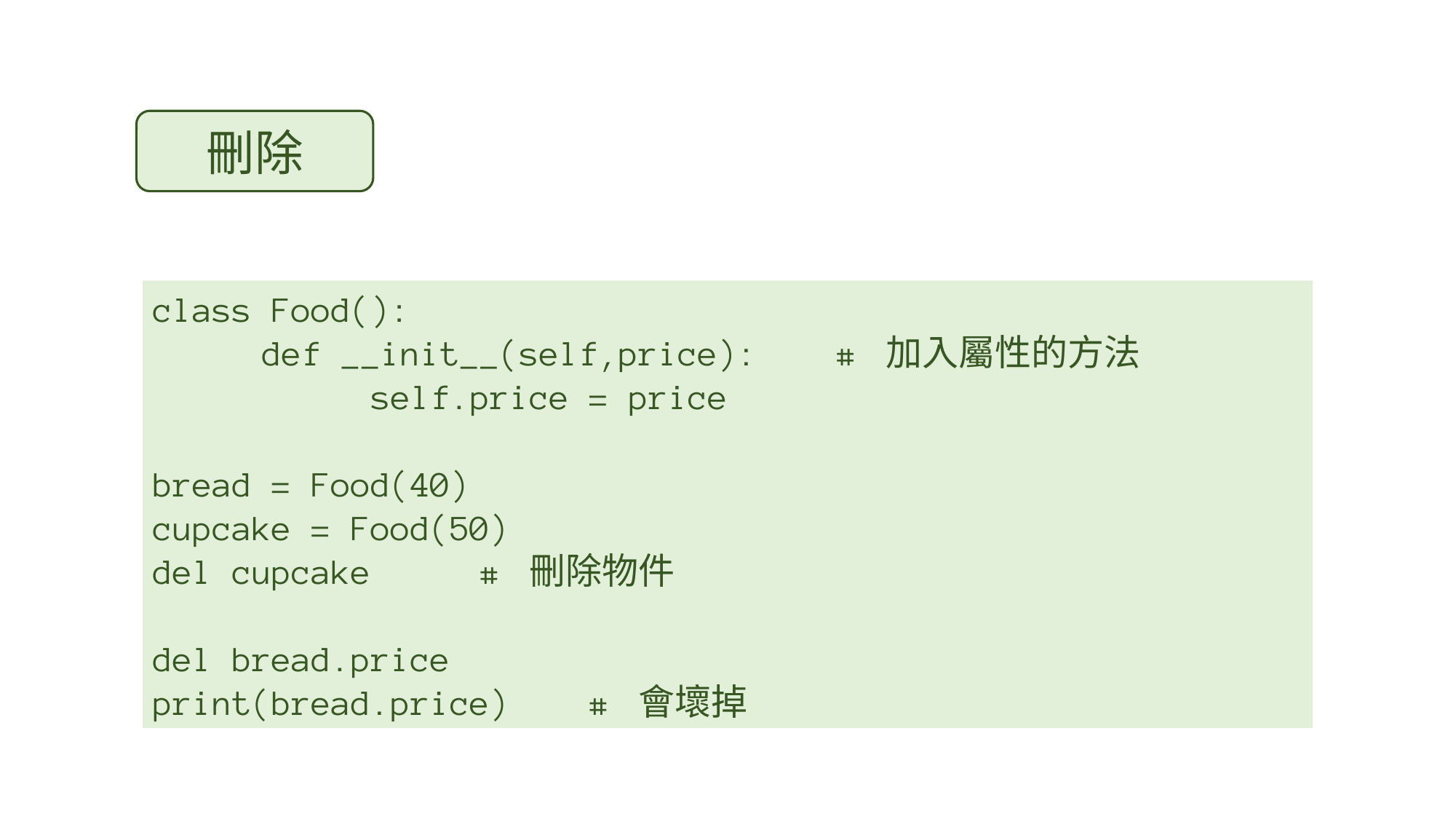

刪除
class Food():
	def __init__(self,price):    # 加入屬性的方法
		self.price = price

bread = Food(40)
cupcake = Food(50)
del cupcake		# 刪除物件

del bread.price
print(bread.price)  	# 會壞掉